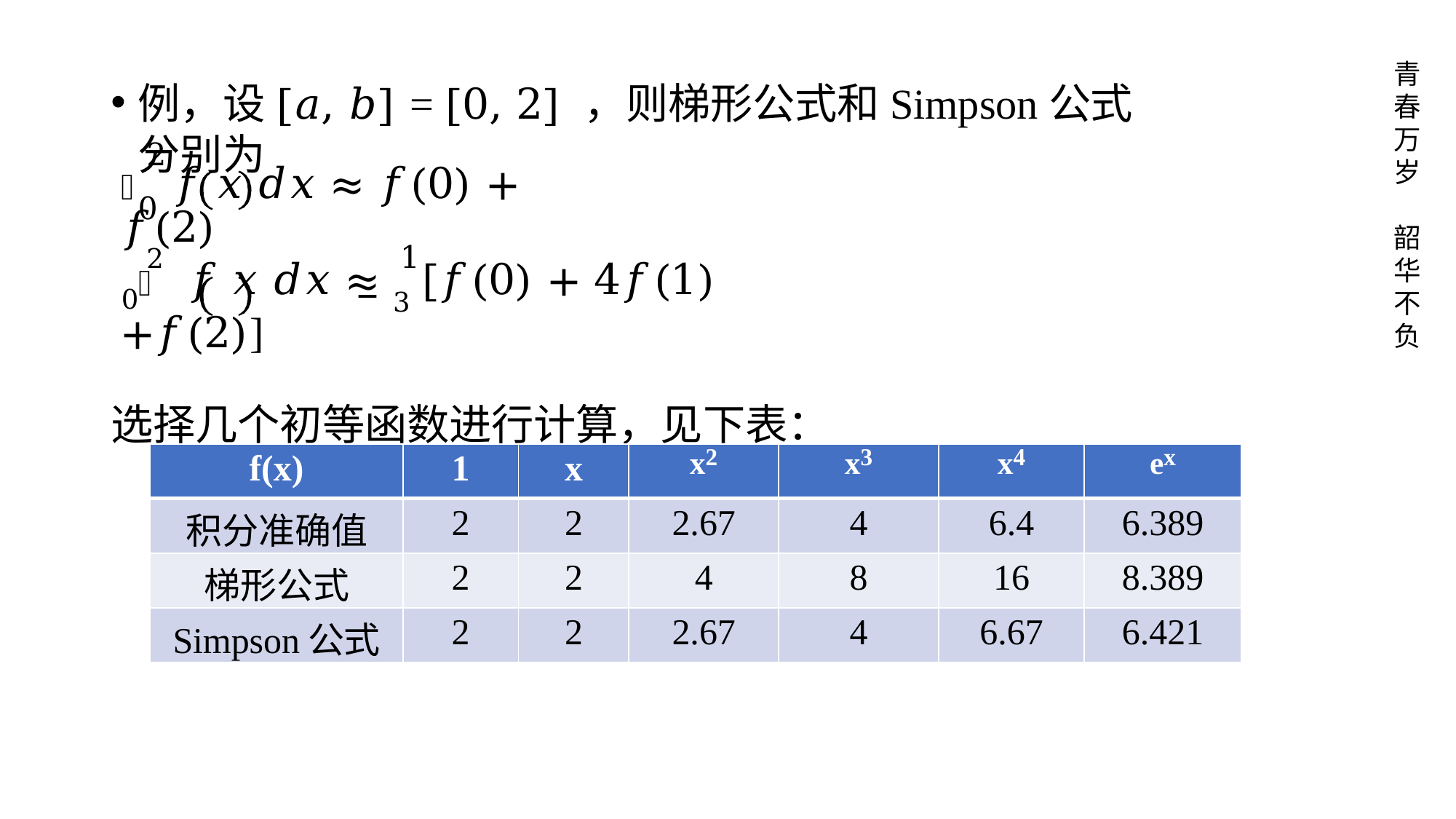

青 春 万 岁
例，设[𝑎, 𝑏] = [0, 2] ，则梯形公式和Simpson公式分别为
2
׬	𝑓	𝑥	𝑑𝑥 ≈ 𝑓(0) + 𝑓(2)

0
韶 华 不 负
2	1
׬0	𝑓	𝑥	𝑑𝑥 ≈ 3 [𝑓(0) + 4𝑓(1) +𝑓(2)]
选择几个初等函数进行计算，见下表：

| f(x) | 1 | x | x2 | x3 | x4 | ex |
| --- | --- | --- | --- | --- | --- | --- |
| 积分准确值 | 2 | 2 | 2.67 | 4 | 6.4 | 6.389 |
| 梯形公式 | 2 | 2 | 4 | 8 | 16 | 8.389 |
| Simpson公式 | 2 | 2 | 2.67 | 4 | 6.67 | 6.421 |